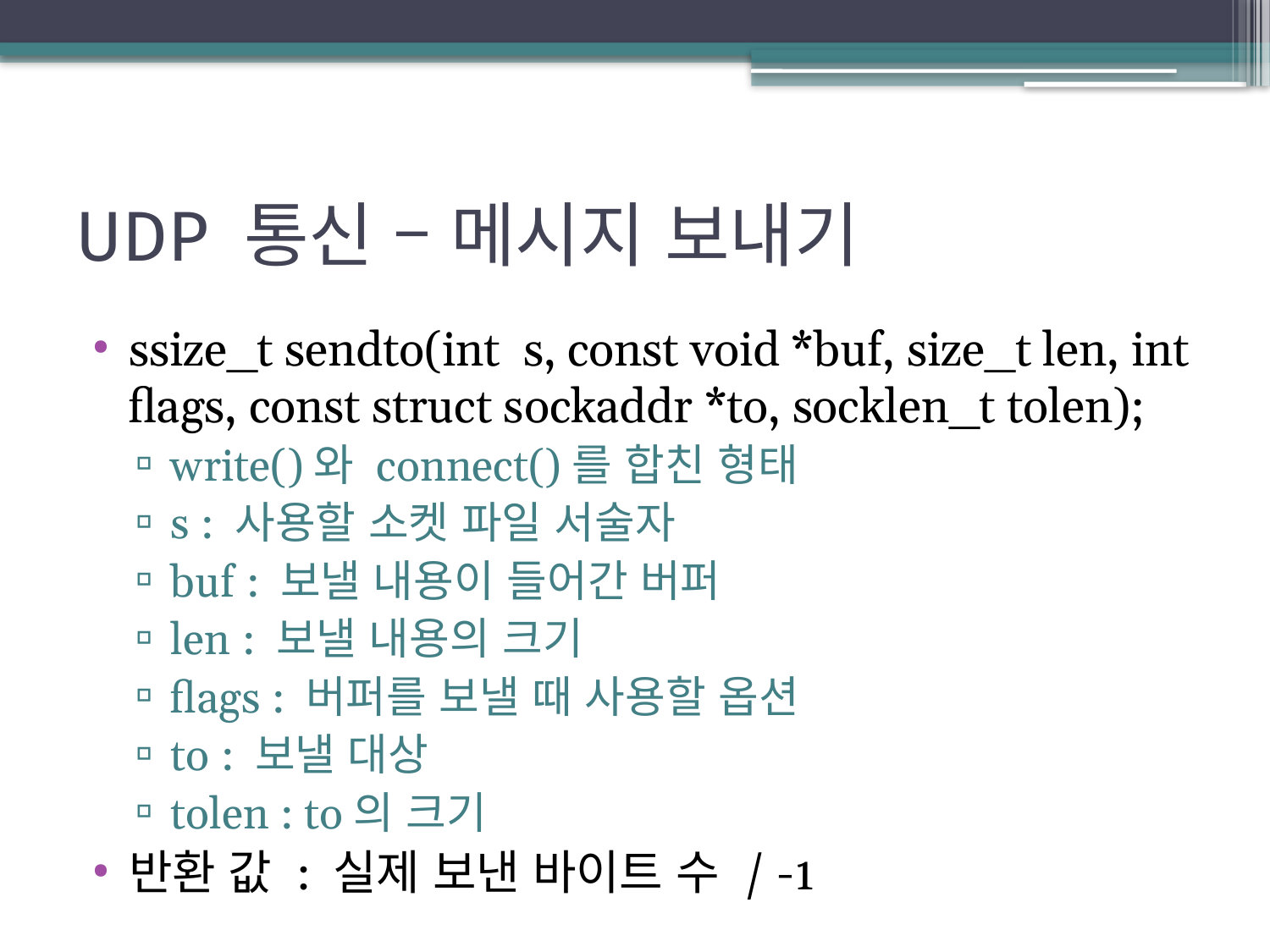

# UDP 통신 – 메시지 보내기
ssize_t sendto(int  s, const void *buf, size_t len, int flags, const struct sockaddr *to, socklen_t tolen);
write()와 connect()를 합친 형태
s : 사용할 소켓 파일 서술자
buf : 보낼 내용이 들어간 버퍼
len : 보낼 내용의 크기
flags : 버퍼를 보낼 때 사용할 옵션
to : 보낼 대상
tolen : to의 크기
반환 값 : 실제 보낸 바이트 수 / -1